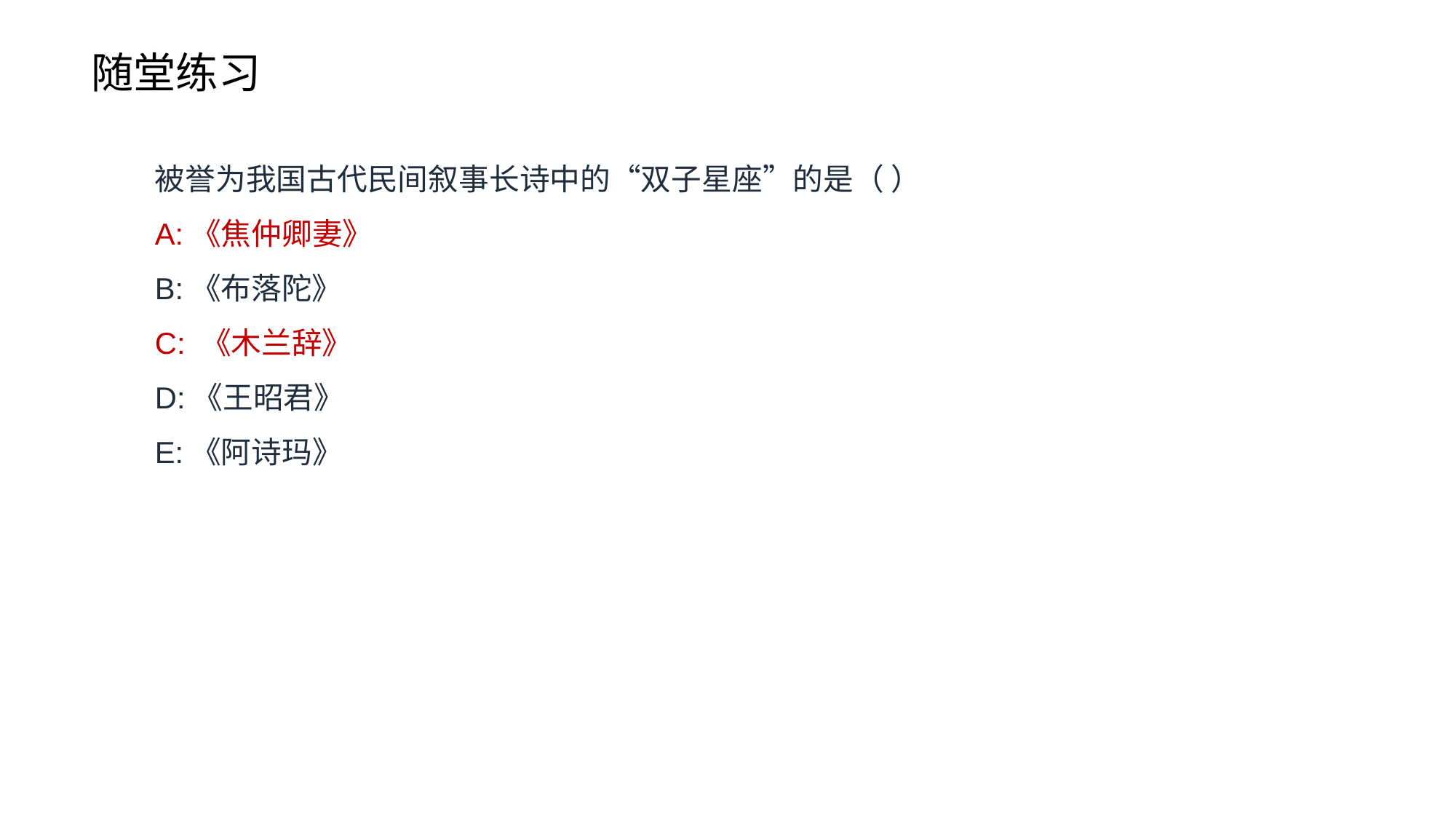

随堂练习
被誉为我国古代民间叙事长诗中的“双子星座”的是（ ）
A:《焦仲卿妻》
B:《布落陀》
C: 《木兰辞》
D:《王昭君》
E:《阿诗玛》